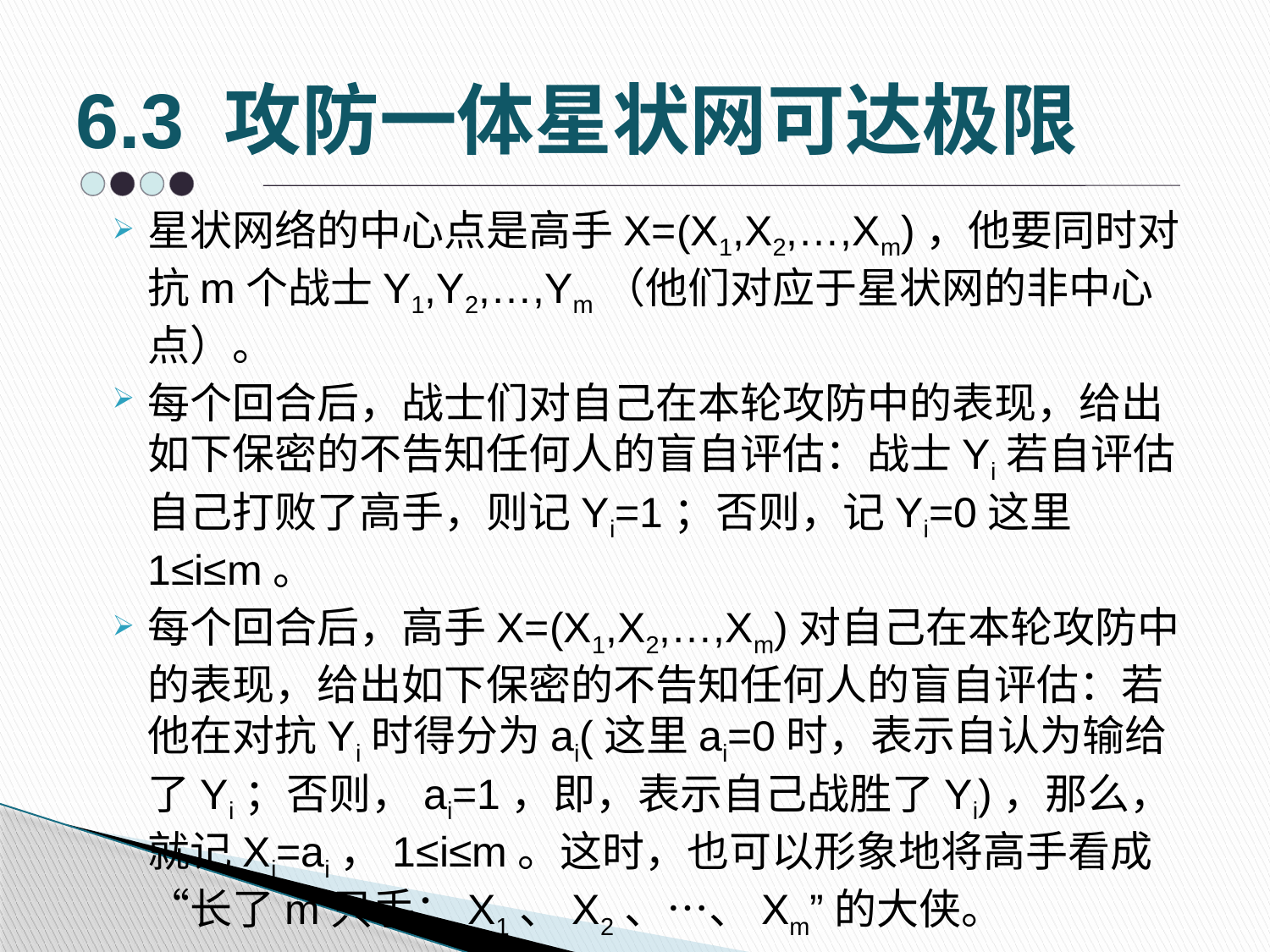

# 6.3 攻防一体星状网可达极限

星状网络的中心点是高手X=(X1,X2,…,Xm)，他要同时对抗m个战士Y1,Y2,…,Ym（他们对应于星状网的非中心点）。
每个回合后，战士们对自己在本轮攻防中的表现，给出如下保密的不告知任何人的盲自评估：战士Yi若自评估自己打败了高手，则记Yi=1；否则，记Yi=0这里1≤i≤m。
每个回合后，高手X=(X1,X2,…,Xm)对自己在本轮攻防中的表现，给出如下保密的不告知任何人的盲自评估：若他在对抗Yi时得分为ai(这里ai=0时，表示自认为输给了Yi；否则，ai=1，即，表示自己战胜了Yi)，那么，就记Xi=ai，1≤i≤m。这时，也可以形象地将高手看成“长了m只手：X1、X2、…、Xm”的大侠。